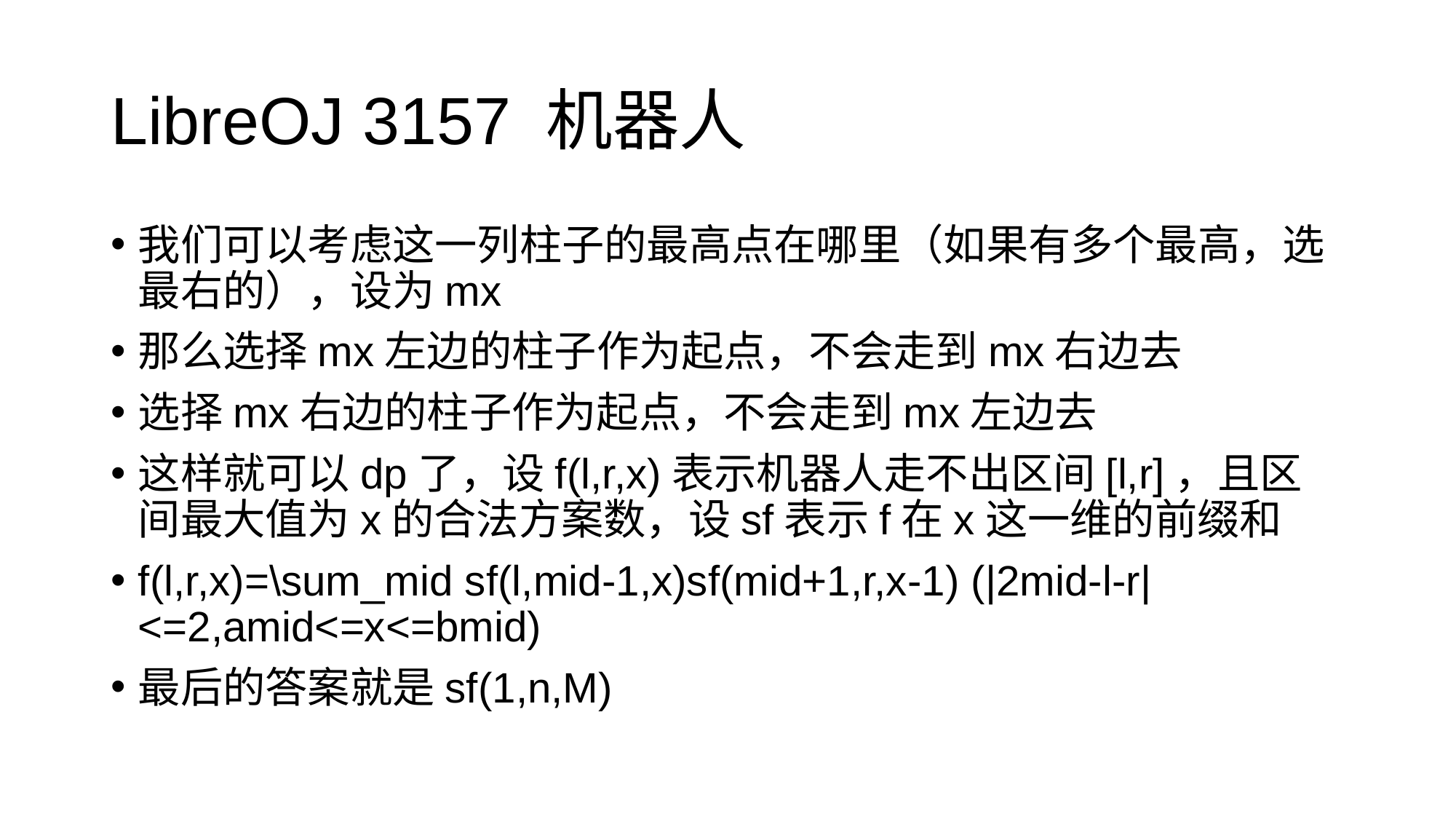

# LibreOJ 3157 机器人
我们可以考虑这一列柱子的最高点在哪里（如果有多个最高，选最右的），设为mx
那么选择mx左边的柱子作为起点，不会走到mx右边去
选择mx右边的柱子作为起点，不会走到mx左边去
这样就可以dp了，设f(l,r,x)表示机器人走不出区间[l,r]，且区间最大值为x的合法方案数，设sf表示f在x这一维的前缀和
f(l,r,x)=\sum_mid sf(l,mid-1,x)sf(mid+1,r,x-1) (|2mid-l-r|<=2,amid<=x<=bmid)
最后的答案就是sf(1,n,M)